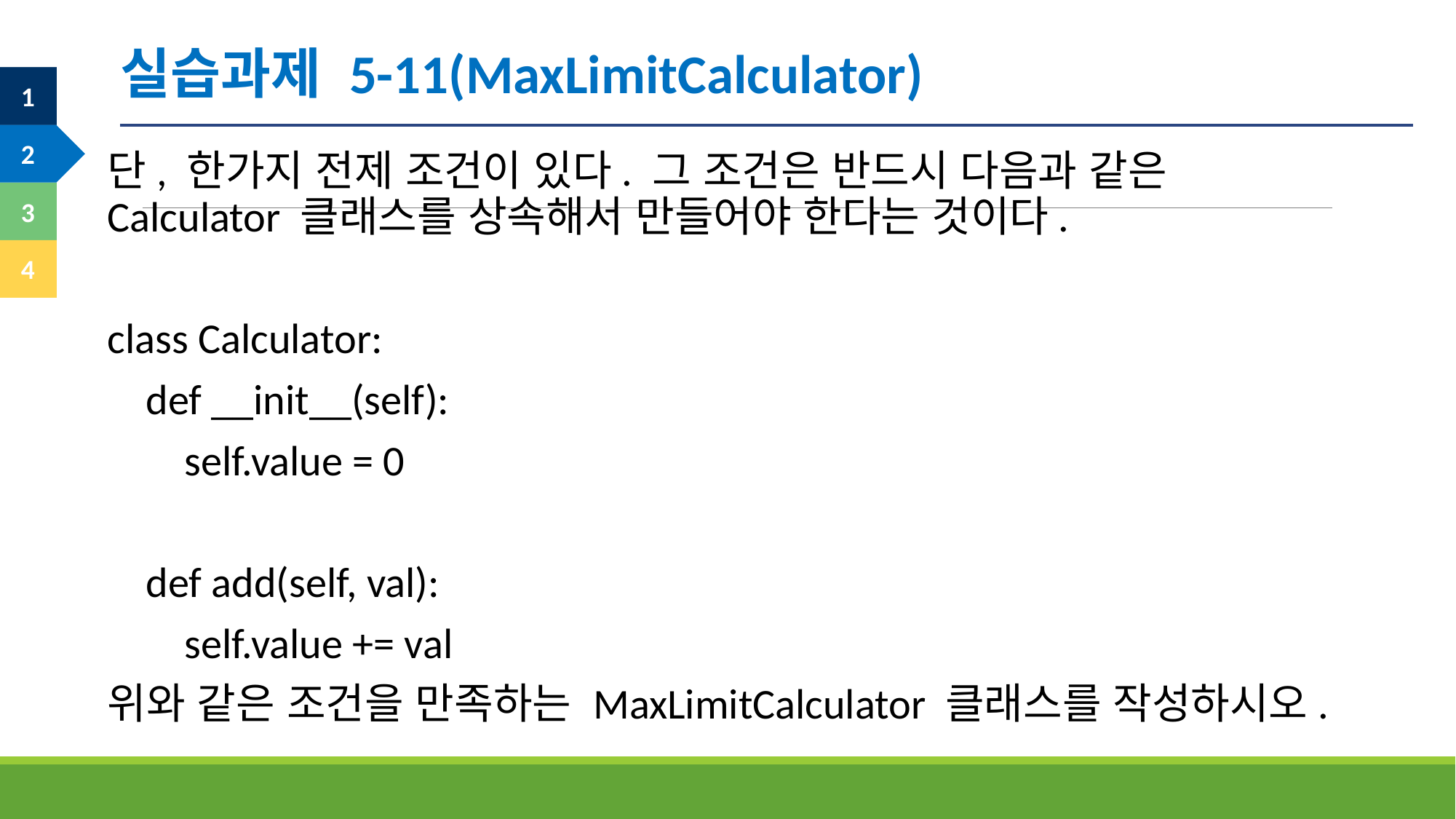

실습과제 5-11(MaxLimitCalculator)
단, 한가지 전제 조건이 있다. 그 조건은 반드시 다음과 같은 Calculator 클래스를 상속해서 만들어야 한다는 것이다.

class Calculator:
    def __init__(self):
        self.value = 0

    def add(self, val):
        self.value += val
위와 같은 조건을 만족하는 MaxLimitCalculator 클래스를 작성하시오.